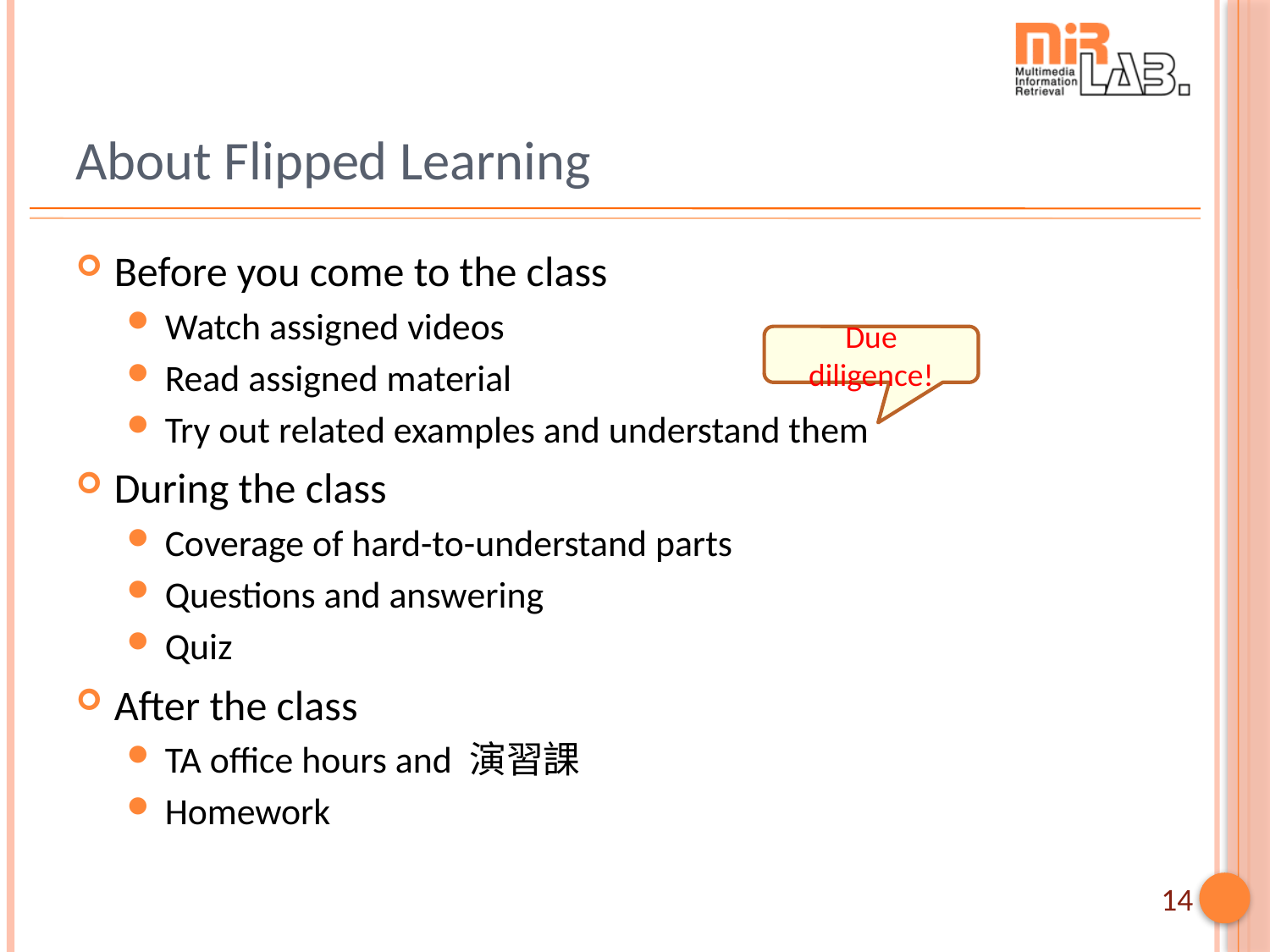

# About Flipped Learning
Before you come to the class
Watch assigned videos
Read assigned material
Try out related examples and understand them
During the class
Coverage of hard-to-understand parts
Questions and answering
Quiz
After the class
TA office hours and 演習課
Homework
Due diligence!